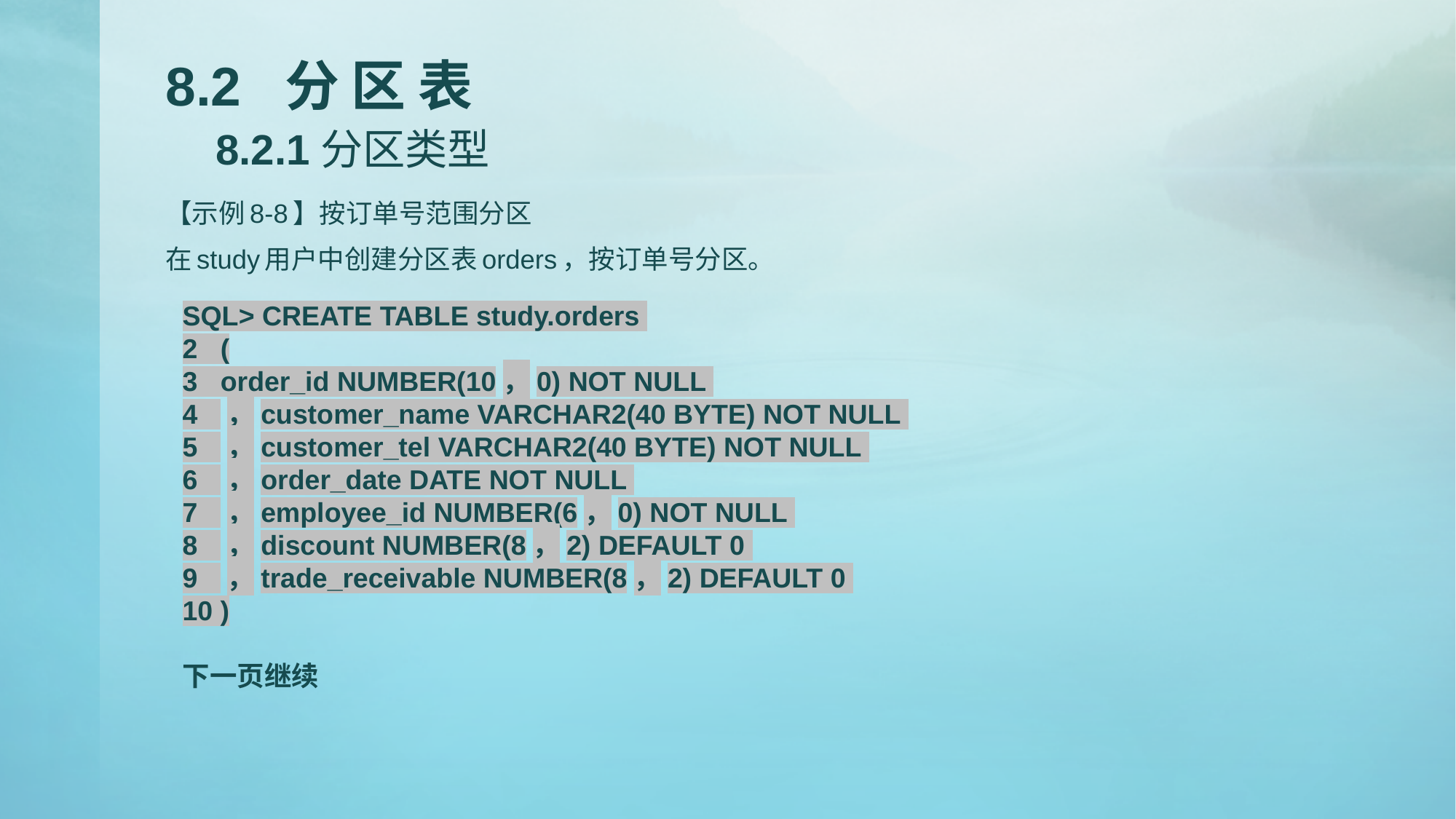

# 8.2  分 区 表 8.2.1分区类型
【示例8-8】按订单号范围分区
在study用户中创建分区表orders，按订单号分区。

SQL> CREATE TABLE study.orders
2   (
3   order_id NUMBER(10，0) NOT NULL
4   ，customer_name VARCHAR2(40 BYTE) NOT NULL
5   ，customer_tel VARCHAR2(40 BYTE) NOT NULL
6   ，order_date DATE NOT NULL
7   ，employee_id NUMBER(6，0) NOT NULL
8   ，discount NUMBER(8，2) DEFAULT 0
9   ，trade_receivable NUMBER(8，2) DEFAULT 0
10 )

下一页继续